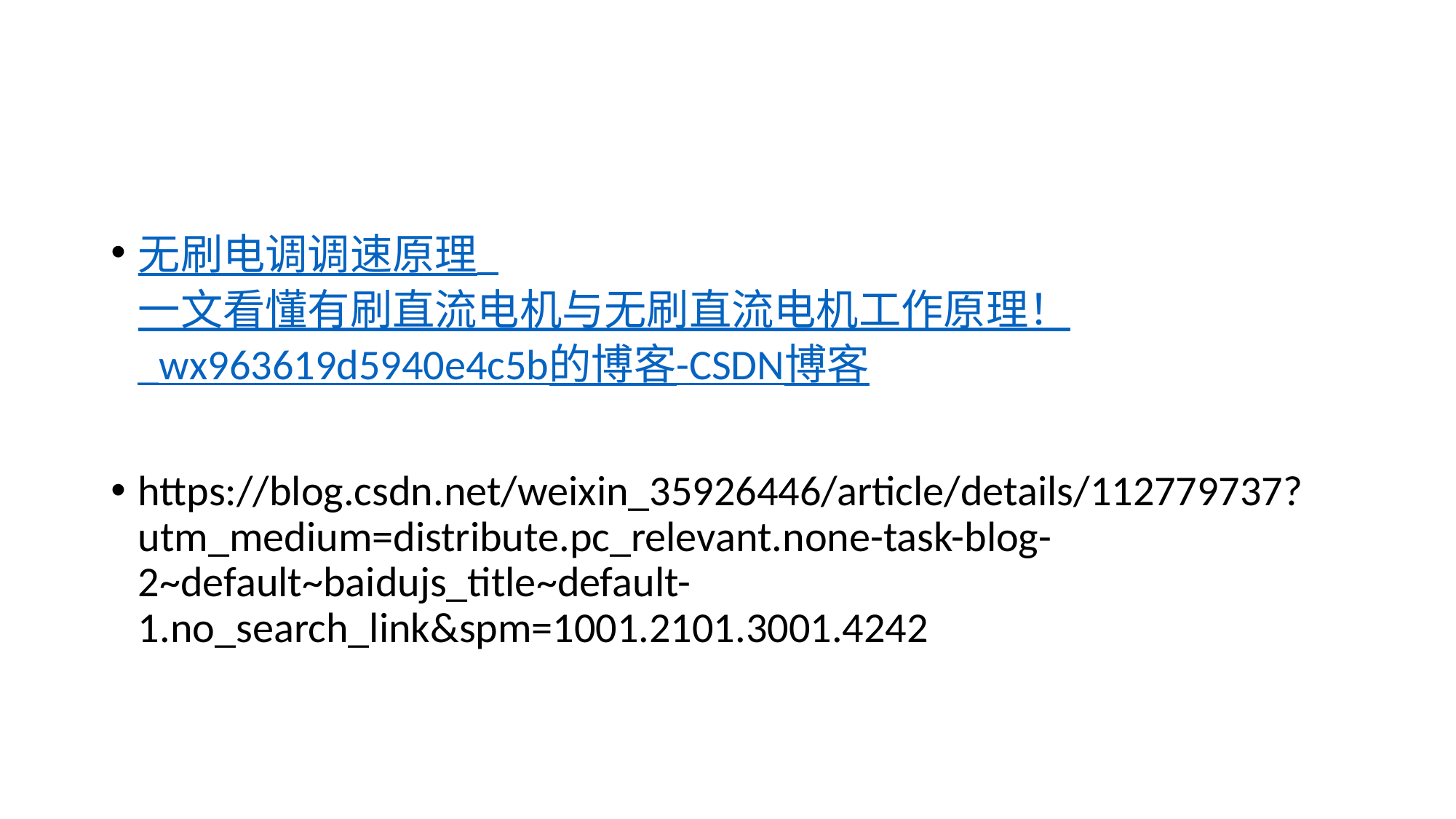

#
无刷电调调速原理_一文看懂有刷直流电机与无刷直流电机工作原理！_wx963619d5940e4c5b的博客-CSDN博客

https://blog.csdn.net/weixin_35926446/article/details/112779737?utm_medium=distribute.pc_relevant.none-task-blog-2~default~baidujs_title~default-1.no_search_link&spm=1001.2101.3001.4242